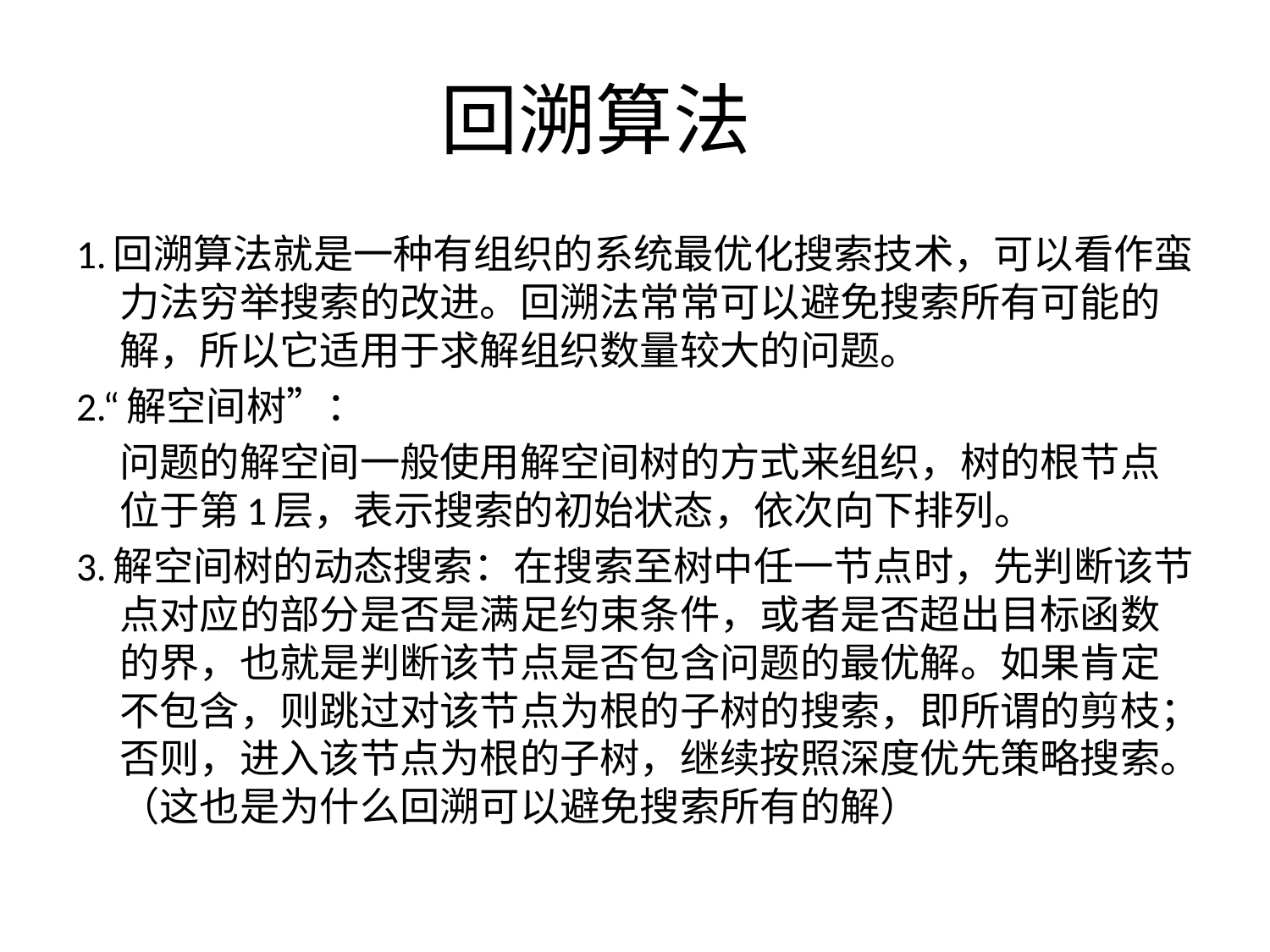

# 回溯算法
1.回溯算法就是一种有组织的系统最优化搜索技术，可以看作蛮力法穷举搜索的改进。回溯法常常可以避免搜索所有可能的解，所以它适用于求解组织数量较大的问题。
2.“解空间树”：
	问题的解空间一般使用解空间树的方式来组织，树的根节点位于第1层，表示搜索的初始状态，依次向下排列。
3.解空间树的动态搜索：在搜索至树中任一节点时，先判断该节点对应的部分是否是满足约束条件，或者是否超出目标函数的界，也就是判断该节点是否包含问题的最优解。如果肯定不包含，则跳过对该节点为根的子树的搜索，即所谓的剪枝；否则，进入该节点为根的子树，继续按照深度优先策略搜索。（这也是为什么回溯可以避免搜索所有的解）